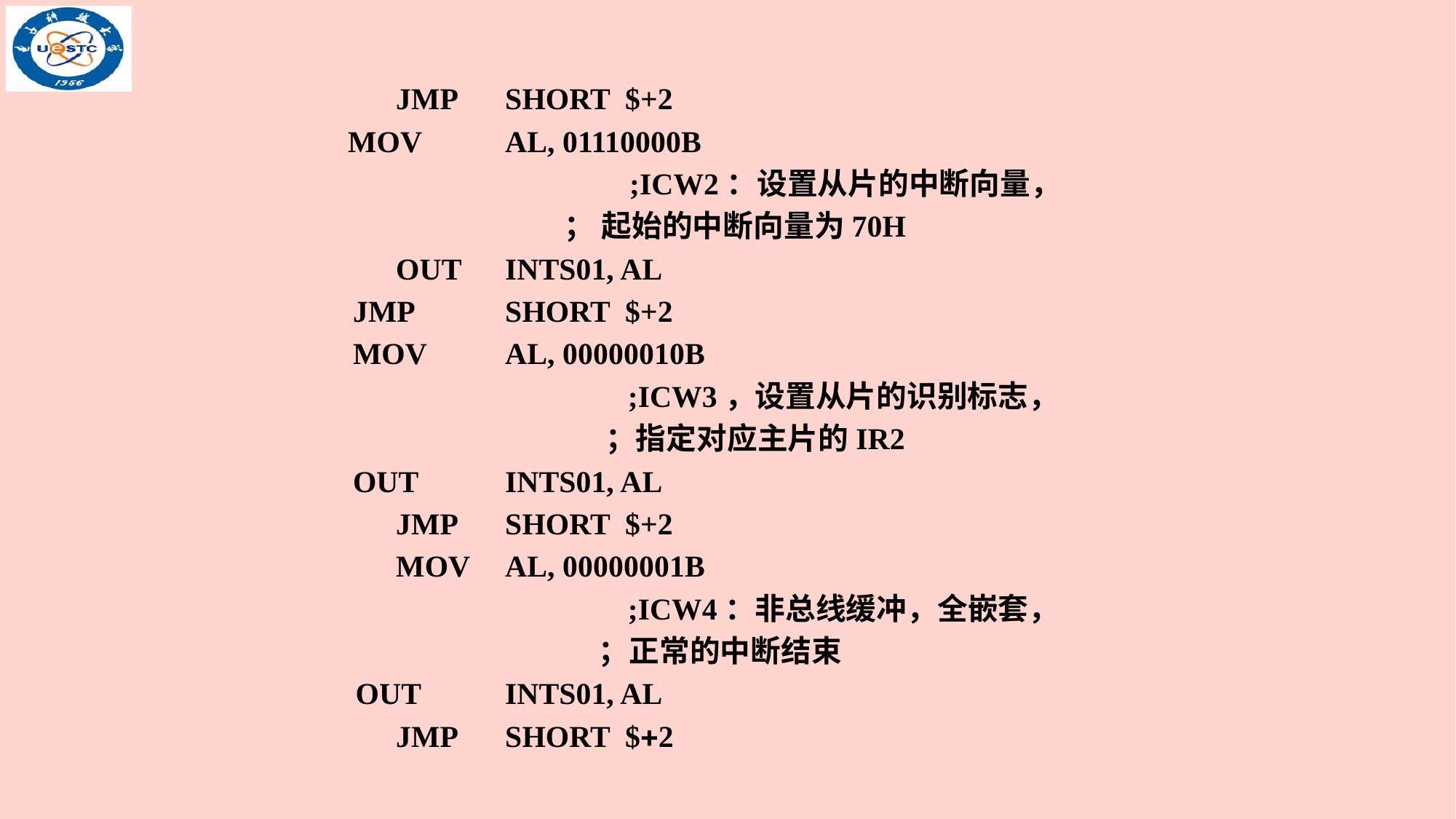

JMP 	SHORT  $+2
    	        MOV 	AL, 01110000B
                                       	  ;ICW2：设置从片的中断向量，
                                             ； 起始的中断向量为70H
       	OUT 	INTS01, AL
              JMP 	SHORT  $+2
              MOV	AL, 00000010B
                                                  ;ICW3，设置从片的识别标志，
                                                   ；指定对应主片的IR2
              OUT 	INTS01, AL
       	JMP 	SHORT  $+2
       	MOV 	AL, 00000001B
                                                  ;ICW4：非总线缓冲，全嵌套，
                                                  ；正常的中断结束
    	         OUT 	INTS01, AL
       	JMP 	SHORT  $+2